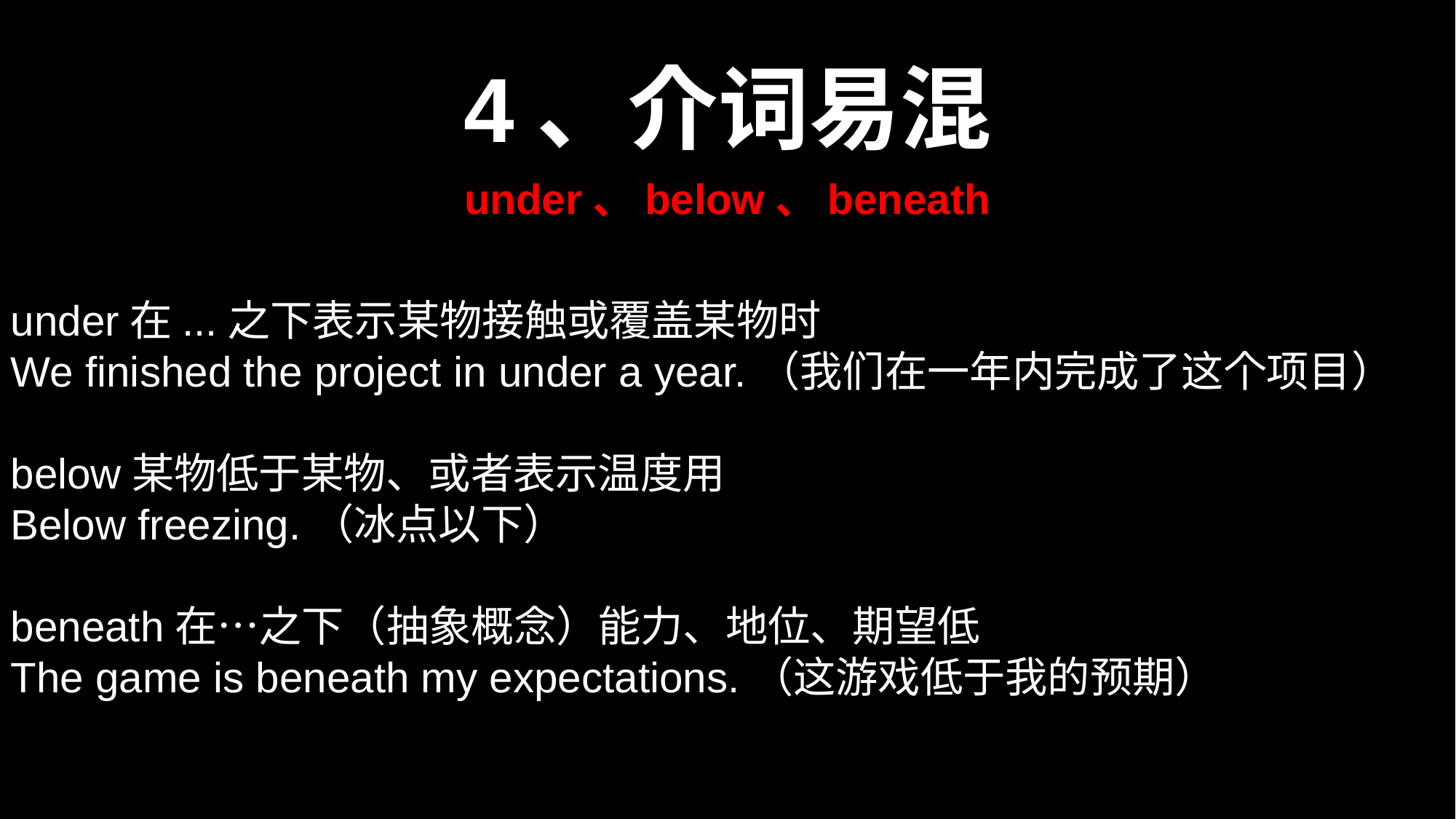

4、介词易混
under、below、beneath
under在...之下表示某物接触或覆盖某物时
We finished the project in under a year.（我们在一年内完成了这个项目）

below某物低于某物、或者表示温度用
Below freezing.（冰点以下）

beneath在…之下（抽象概念）能力、地位、期望低
The game is beneath my expectations.（这游戏低于我的预期）